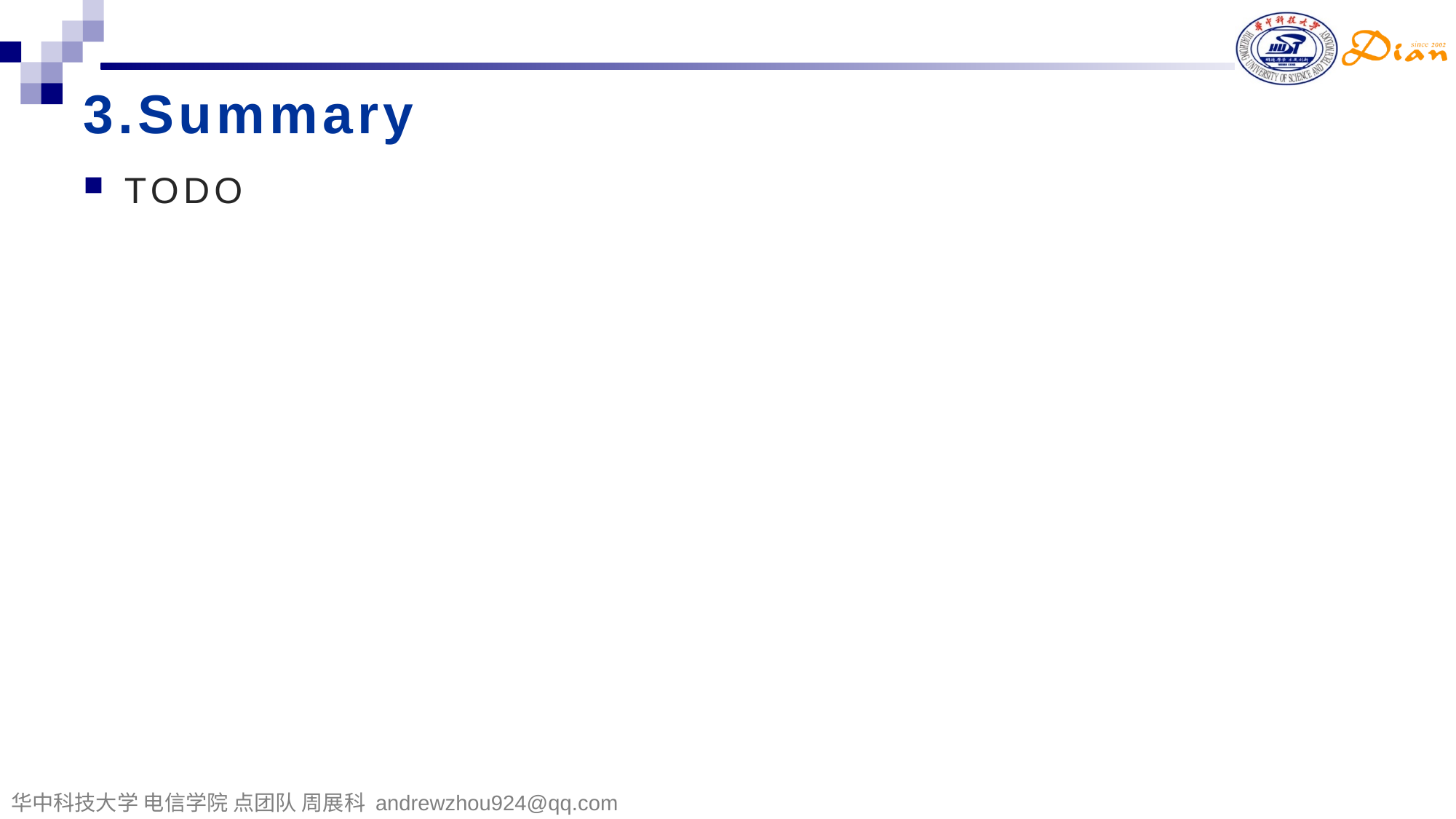

# 3.Summary
TODO
8
华中科技大学 电信学院 点团队 周展科 andrewzhou924@qq.com